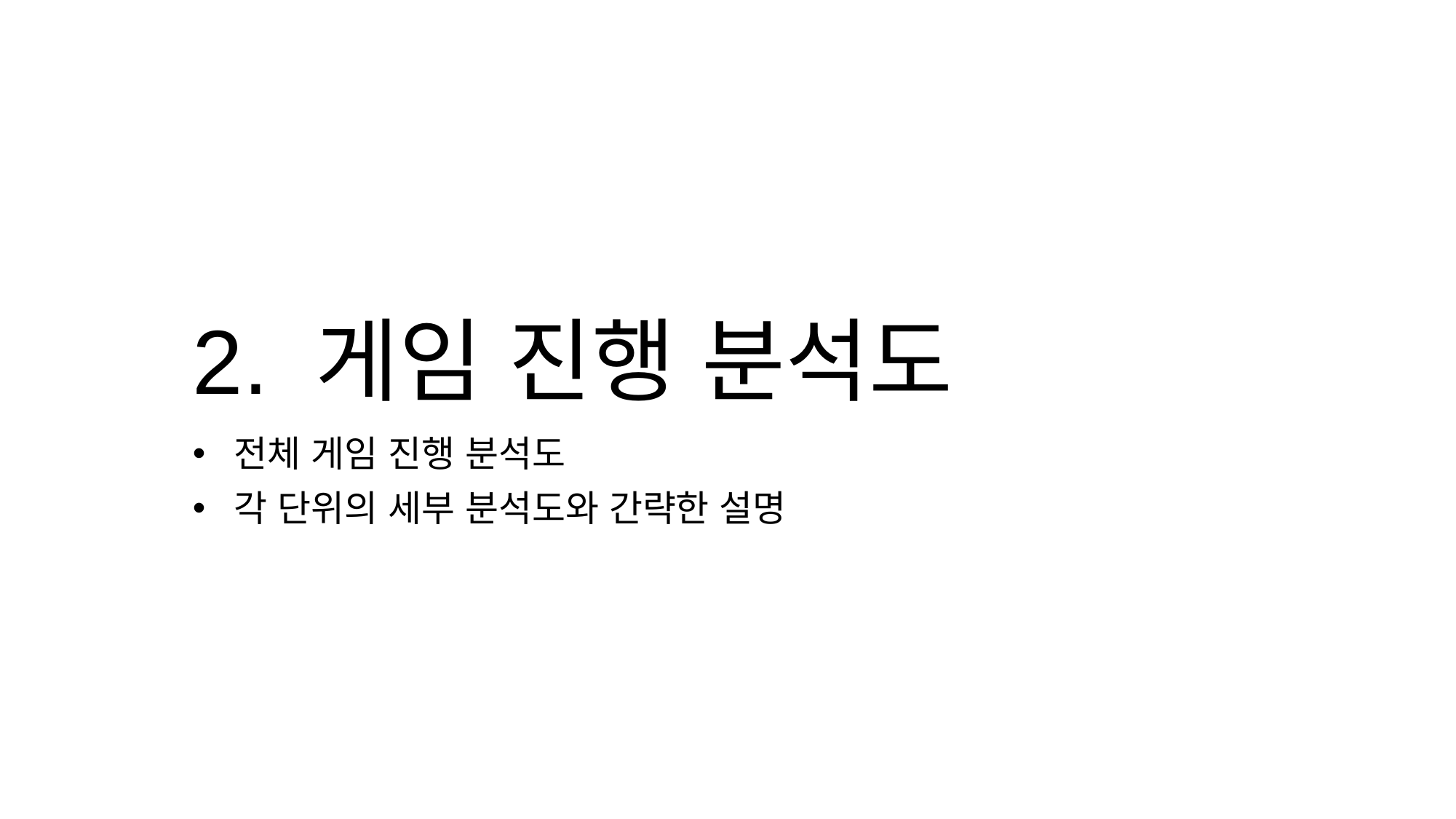

# 2. 게임 진행 분석도
전체 게임 진행 분석도
각 단위의 세부 분석도와 간략한 설명